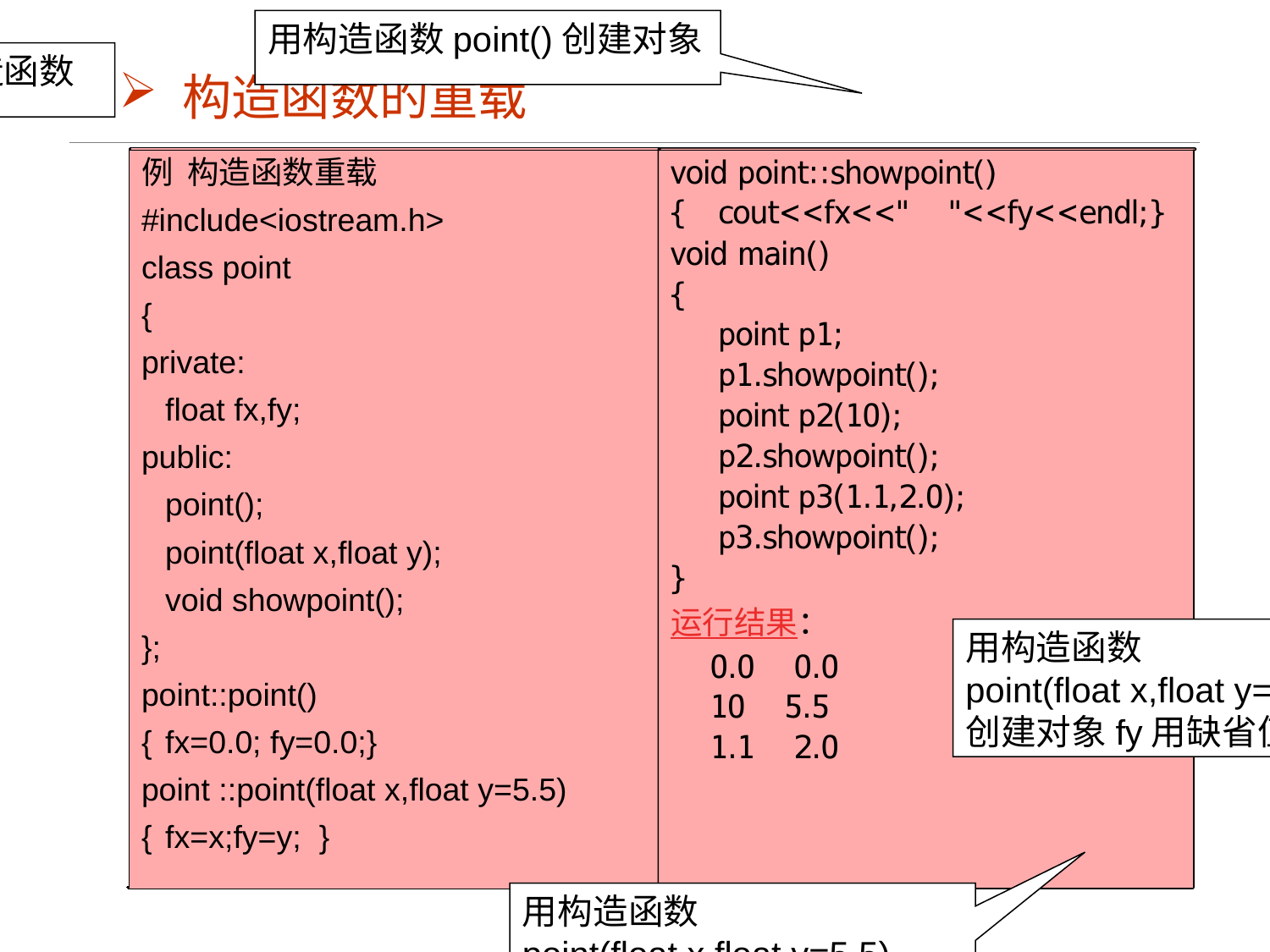

用构造函数point()创建对象
重载构造函数
构造函数的重载
例  构造函数重载
#include<iostream.h>
class point
{
private:
	float fx,fy;
public:
	point();
	point(float x,float y);
	void showpoint();
};
point::point()
{	fx=0.0; fy=0.0;}
point ::point(float x,float y=5.5)
{	fx=x;fy=y;  }
void point::showpoint()
{	cout<<fx<<"    "<<fy<<endl;}
void main()
{
	point p1;
	p1.showpoint();
	point p2(10);
	p2.showpoint();
	point p3(1.1,2.0);
	p3.showpoint();
}
运行结果：
    0.0    0.0
    10    5.5
    1.1    2.0

用构造函数
point(float x,float y=5.5)
创建对象fy用缺省值初始化
34
用构造函数
point(float x,float y=5.5)
创建对象fy用2.0初始化